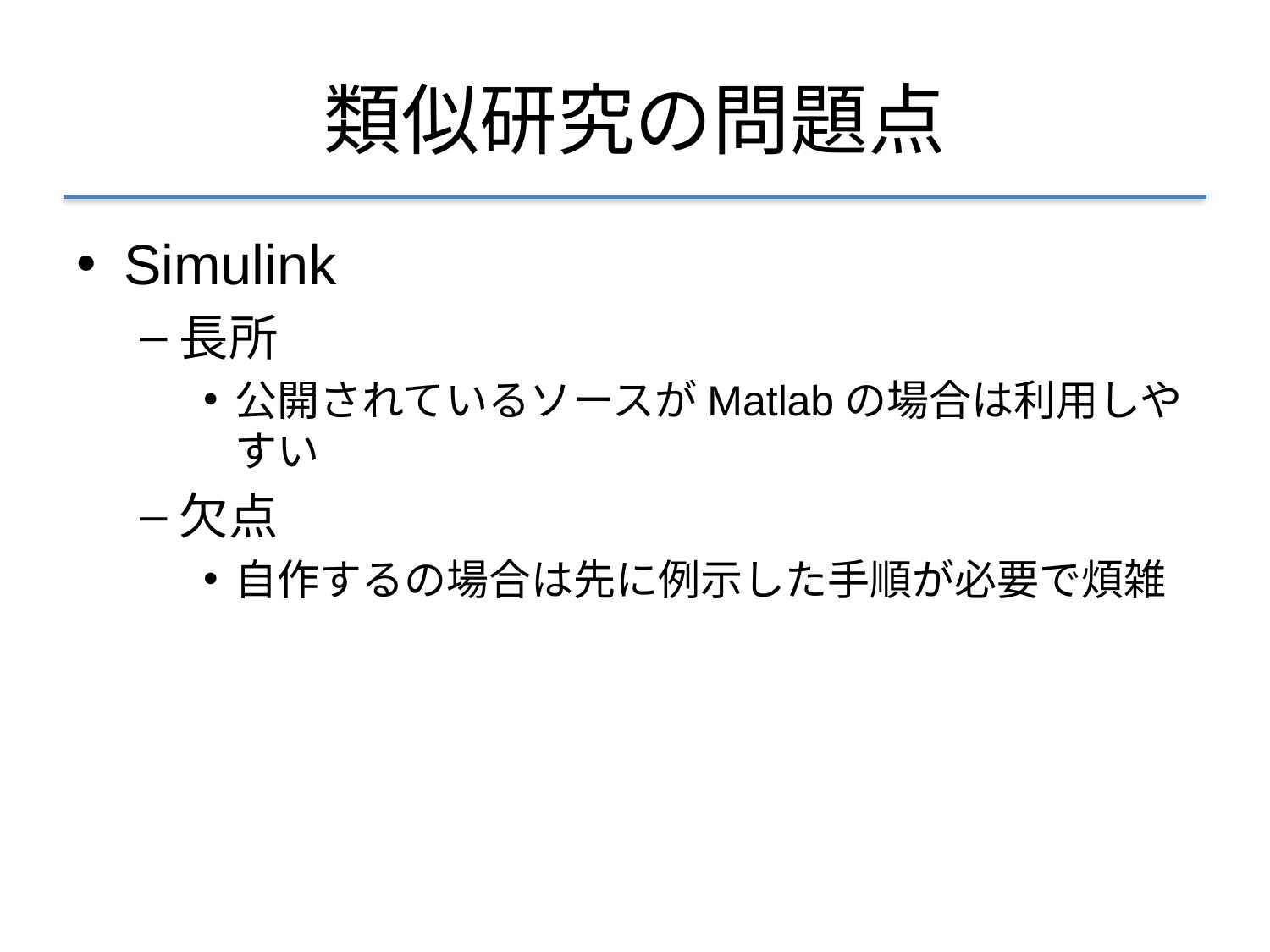

# 類似研究の問題点
Simulink
長所
公開されているソースがMatlabの場合は利用しやすい
欠点
自作するの場合は先に例示した手順が必要で煩雑